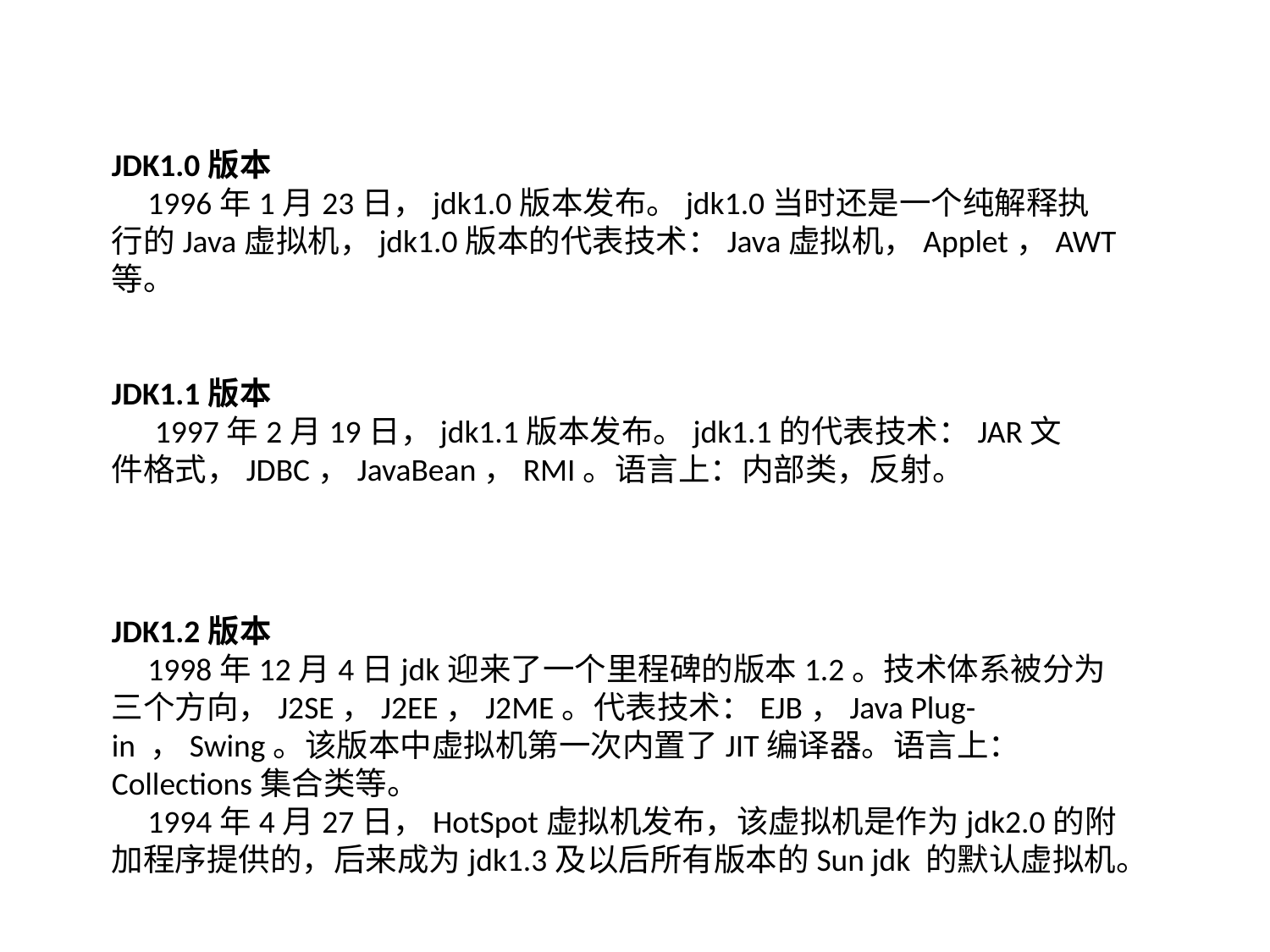

JDK1.0版本
     1996年1月23日，jdk1.0版本发布。jdk1.0当时还是一个纯解释执行的Java虚拟机，jdk1.0版本的代表技术：Java虚拟机，Applet，AWT等。
JDK1.1版本
      1997年2月19日，jdk1.1版本发布。jdk1.1的代表技术：JAR文件格式，JDBC，JavaBean，RMI。语言上：内部类，反射。
JDK1.2版本
     1998年12月4日jdk迎来了一个里程碑的版本1.2。技术体系被分为三个方向，J2SE，J2EE，J2ME。代表技术：EJB，Java Plug-in ，Swing。该版本中虚拟机第一次内置了JIT编译器。语言上：Collections集合类等。
     1994年4月27日，HotSpot虚拟机发布，该虚拟机是作为jdk2.0的附加程序提供的，后来成为jdk1.3及以后所有版本的Sun jdk 的默认虚拟机。